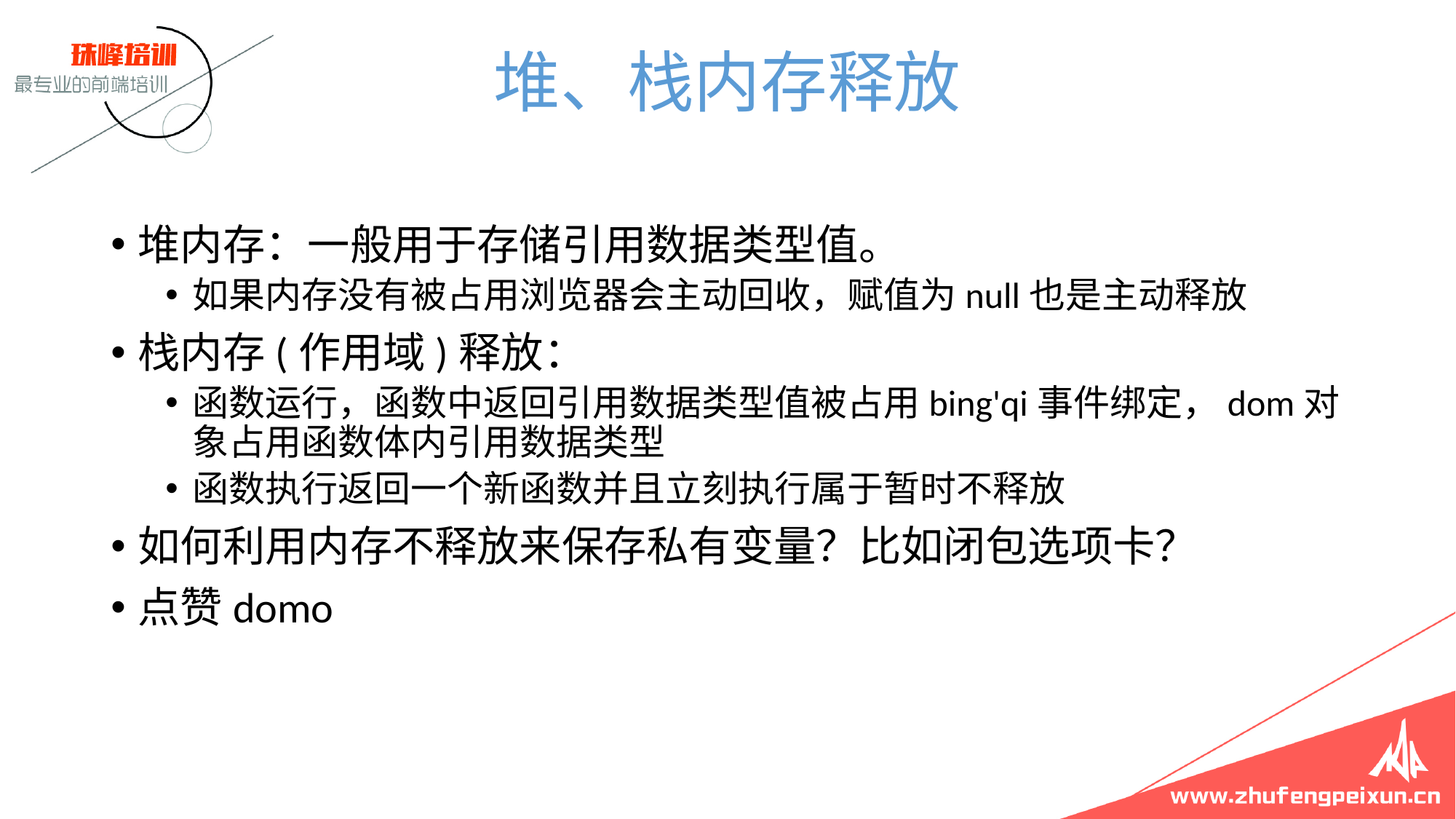

# 堆、栈内存释放
堆内存：一般用于存储引用数据类型值。
如果内存没有被占用浏览器会主动回收，赋值为null也是主动释放
栈内存(作用域)释放：
函数运行，函数中返回引用数据类型值被占用bing'qi事件绑定，dom对象占用函数体内引用数据类型
函数执行返回一个新函数并且立刻执行属于暂时不释放
如何利用内存不释放来保存私有变量？比如闭包选项卡？
点赞domo